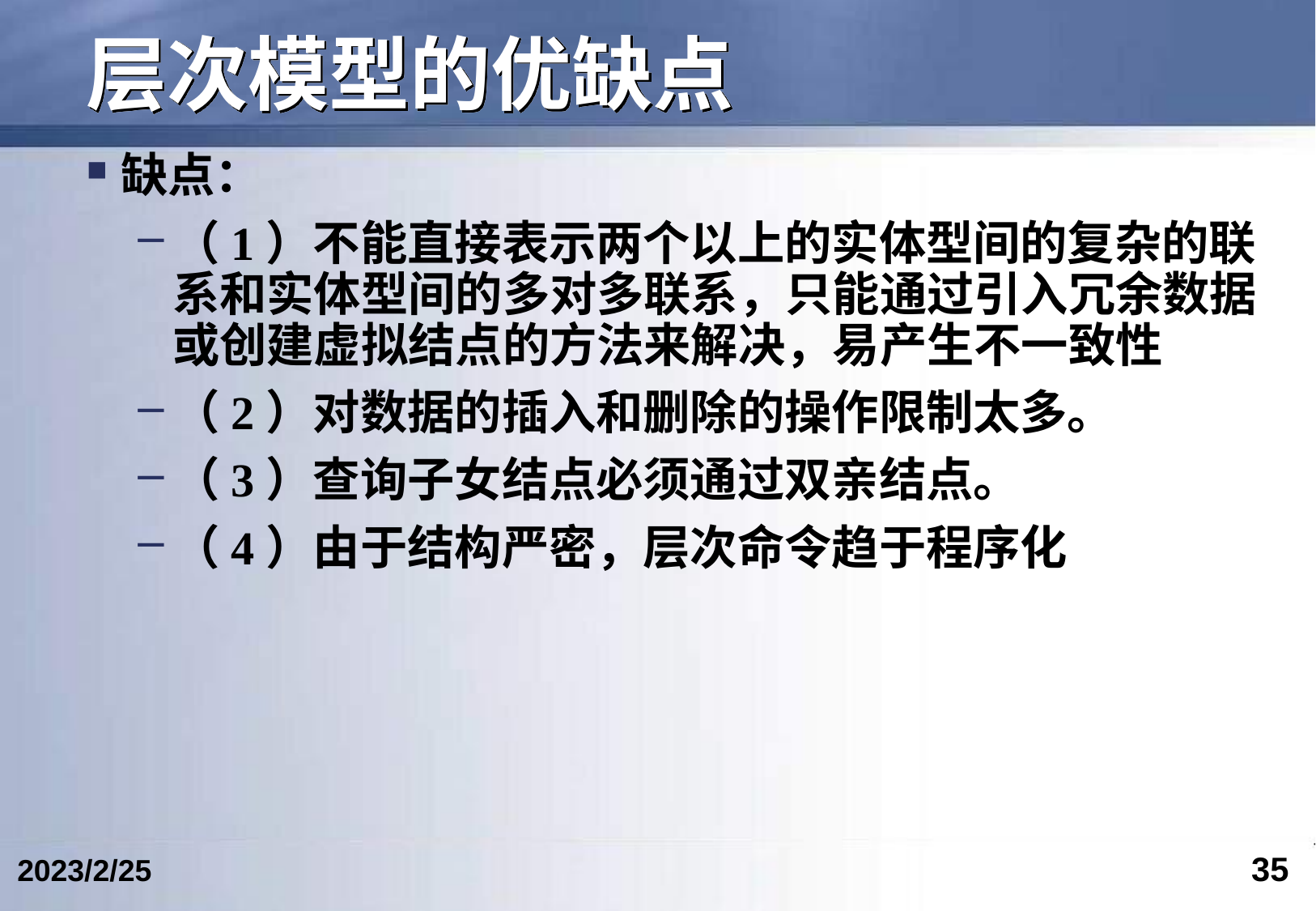

# 层次模型的优缺点
缺点：
（1）不能直接表示两个以上的实体型间的复杂的联系和实体型间的多对多联系，只能通过引入冗余数据或创建虚拟结点的方法来解决，易产生不一致性
（2）对数据的插入和删除的操作限制太多。
（3）查询子女结点必须通过双亲结点。
（4）由于结构严密，层次命令趋于程序化
35
2023/2/25